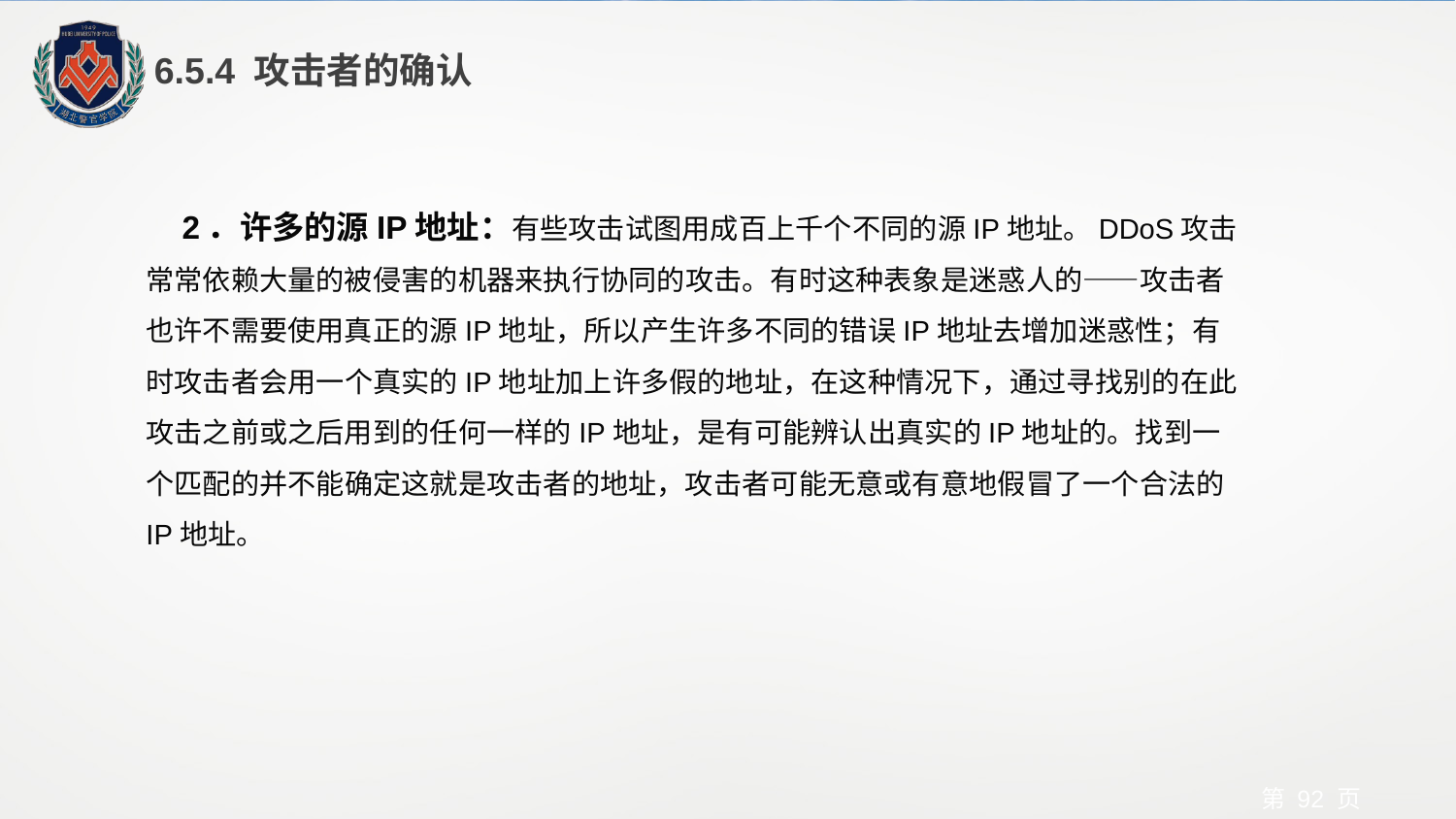

6.5.4 攻击者的确认
    2．许多的源IP地址：有些攻击试图用成百上千个不同的源IP地址。DDoS攻击常常依赖大量的被侵害的机器来执行协同的攻击。有时这种表象是迷惑人的——攻击者也许不需要使用真正的源IP地址，所以产生许多不同的错误IP地址去增加迷惑性；有时攻击者会用一个真实的IP地址加上许多假的地址，在这种情况下，通过寻找别的在此攻击之前或之后用到的任何一样的IP地址，是有可能辨认出真实的IP地址的。找到一个匹配的并不能确定这就是攻击者的地址，攻击者可能无意或有意地假冒了一个合法的IP地址。